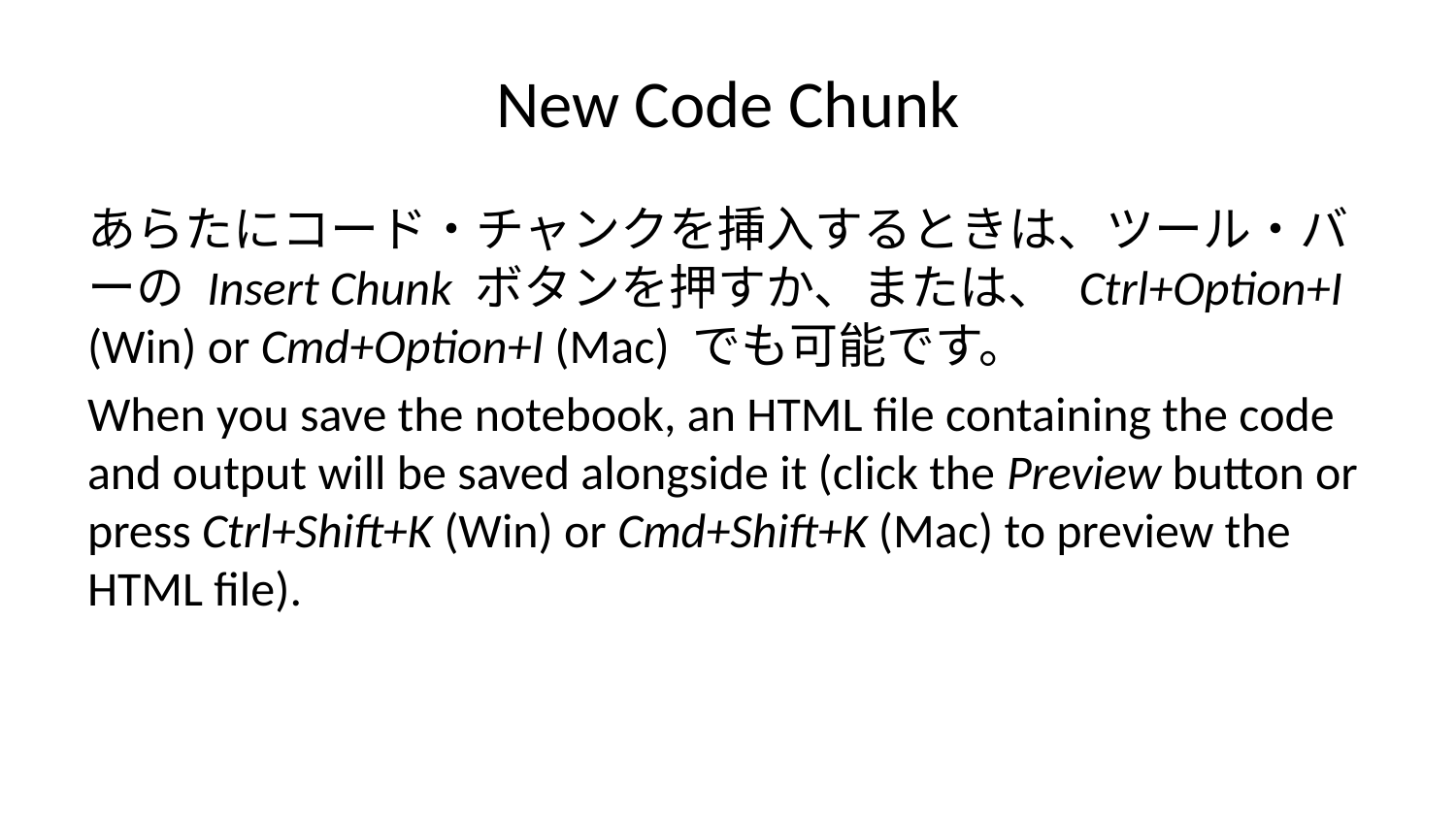

# New Code Chunk
あらたにコード・チャンクを挿入するときは、ツール・バーの Insert Chunk ボタンを押すか、または、 Ctrl+Option+I (Win) or Cmd+Option+I (Mac) でも可能です。
When you save the notebook, an HTML file containing the code and output will be saved alongside it (click the Preview button or press Ctrl+Shift+K (Win) or Cmd+Shift+K (Mac) to preview the HTML file).